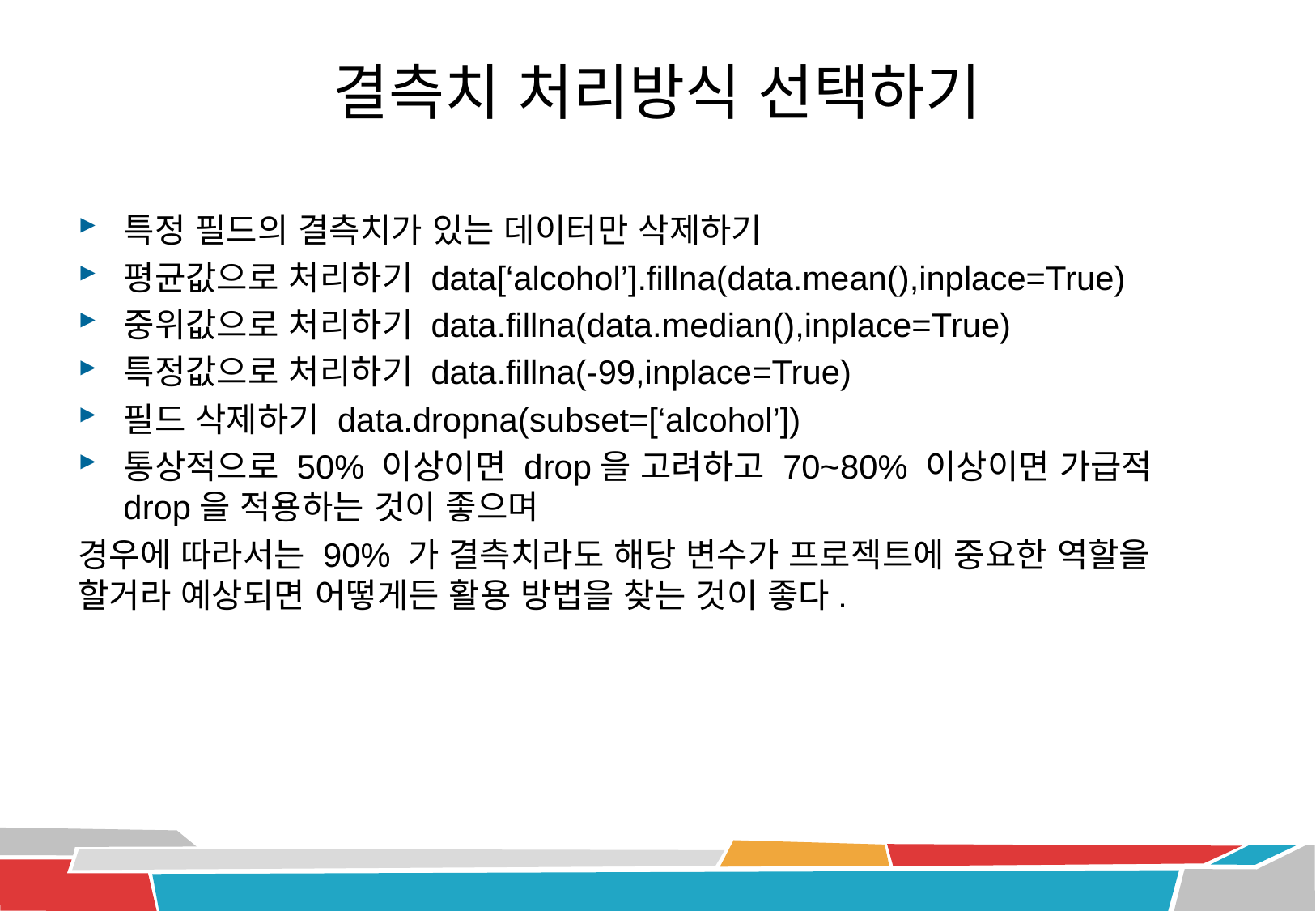

# 결측치 처리방식 선택하기
특정 필드의 결측치가 있는 데이터만 삭제하기
평균값으로 처리하기 data[‘alcohol’].fillna(data.mean(),inplace=True)
중위값으로 처리하기 data.fillna(data.median(),inplace=True)
특정값으로 처리하기 data.fillna(-99,inplace=True)
필드 삭제하기 data.dropna(subset=[‘alcohol’])
통상적으로 50% 이상이면 drop을 고려하고 70~80% 이상이면 가급적 drop을 적용하는 것이 좋으며
경우에 따라서는 90% 가 결측치라도 해당 변수가 프로젝트에 중요한 역할을 할거라 예상되면 어떻게든 활용 방법을 찾는 것이 좋다.